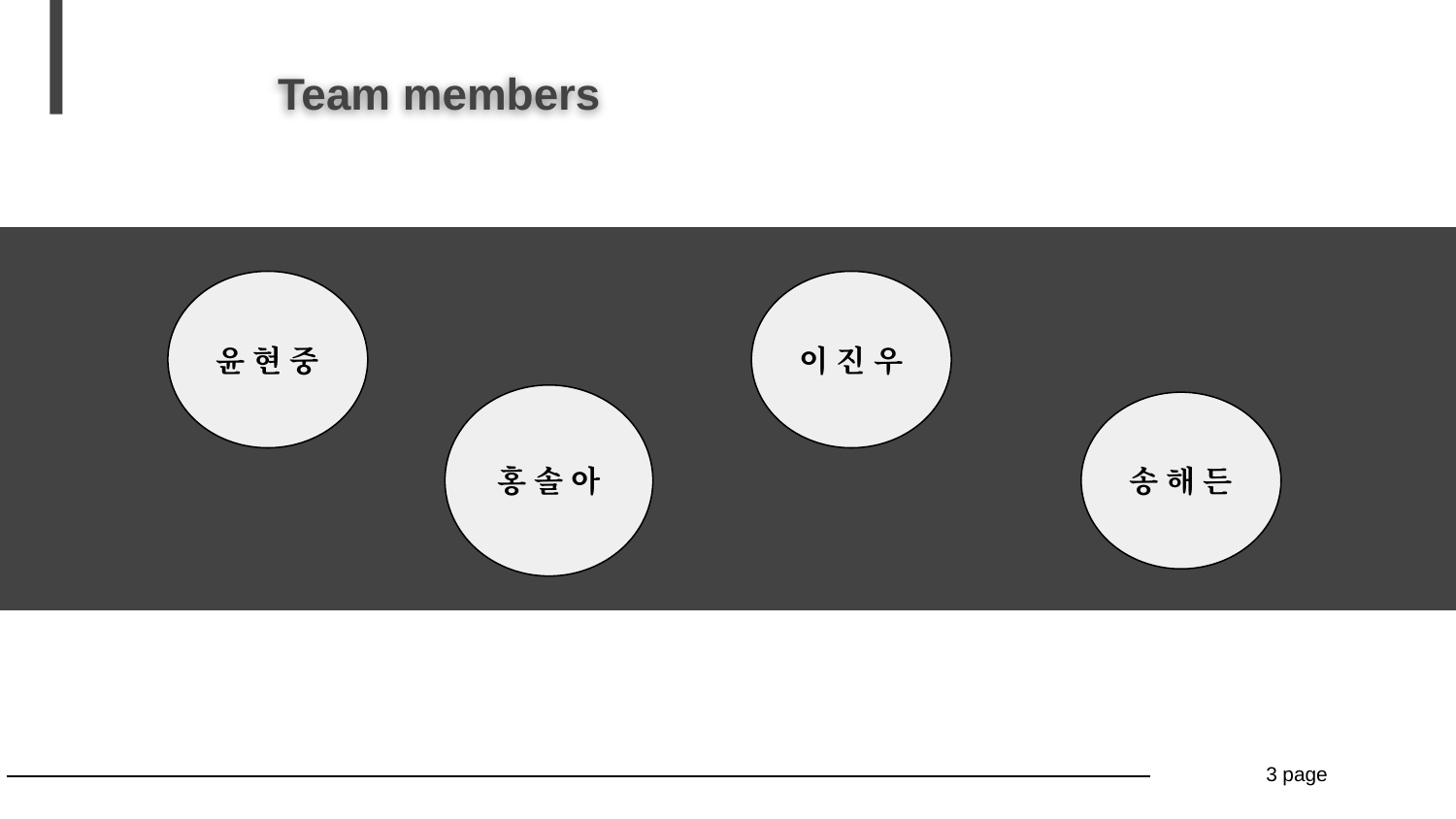

Team members

윤 현 중
이 진 우
홍 솔 아
송 해 든
3 page